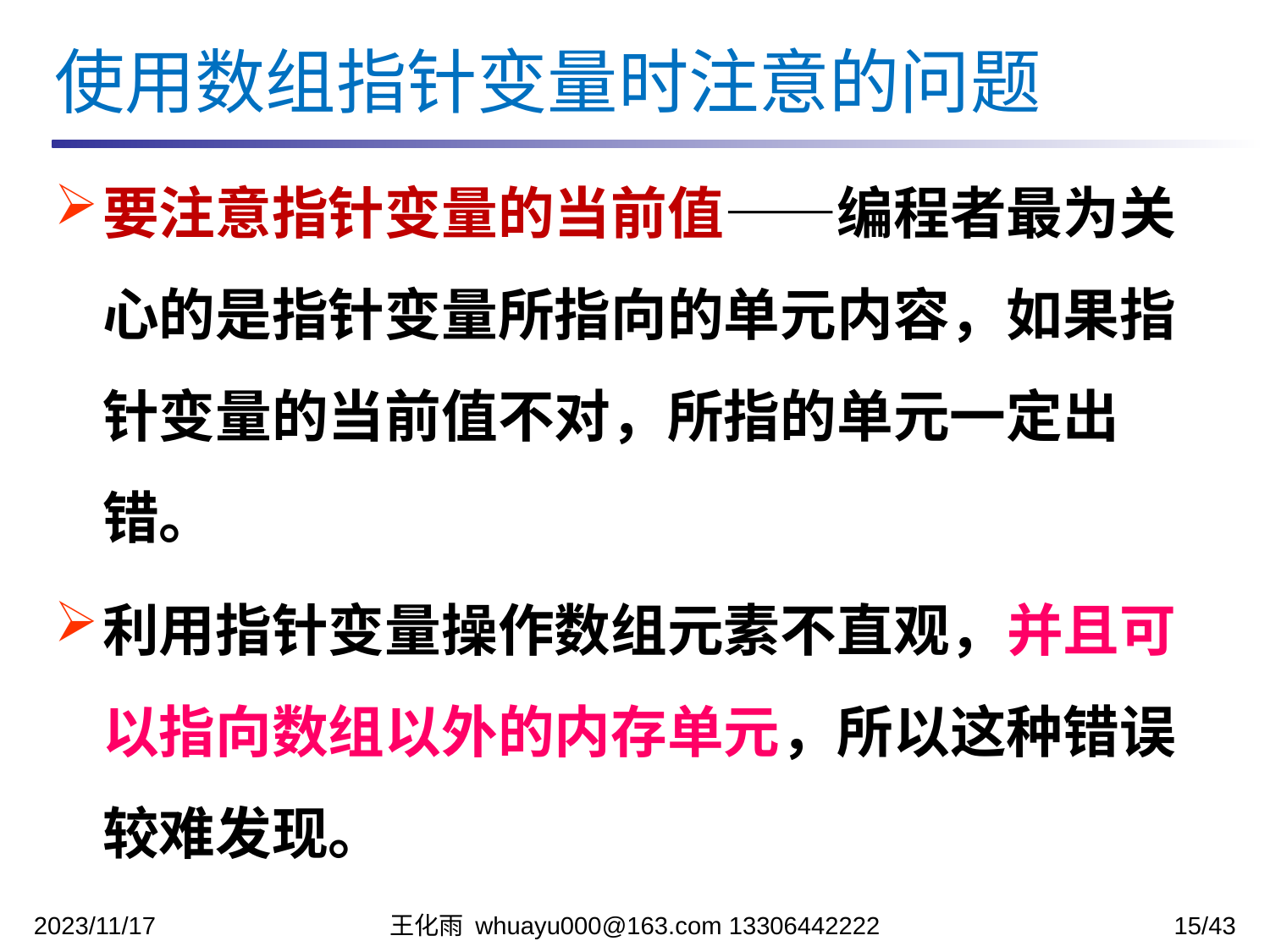

使用数组指针变量时注意的问题
要注意指针变量的当前值——编程者最为关心的是指针变量所指向的单元内容，如果指针变量的当前值不对，所指的单元一定出错。
利用指针变量操作数组元素不直观，并且可以指向数组以外的内存单元，所以这种错误较难发现。
2023/11/17
王化雨 whuayu000@163.com 13306442222
15/43